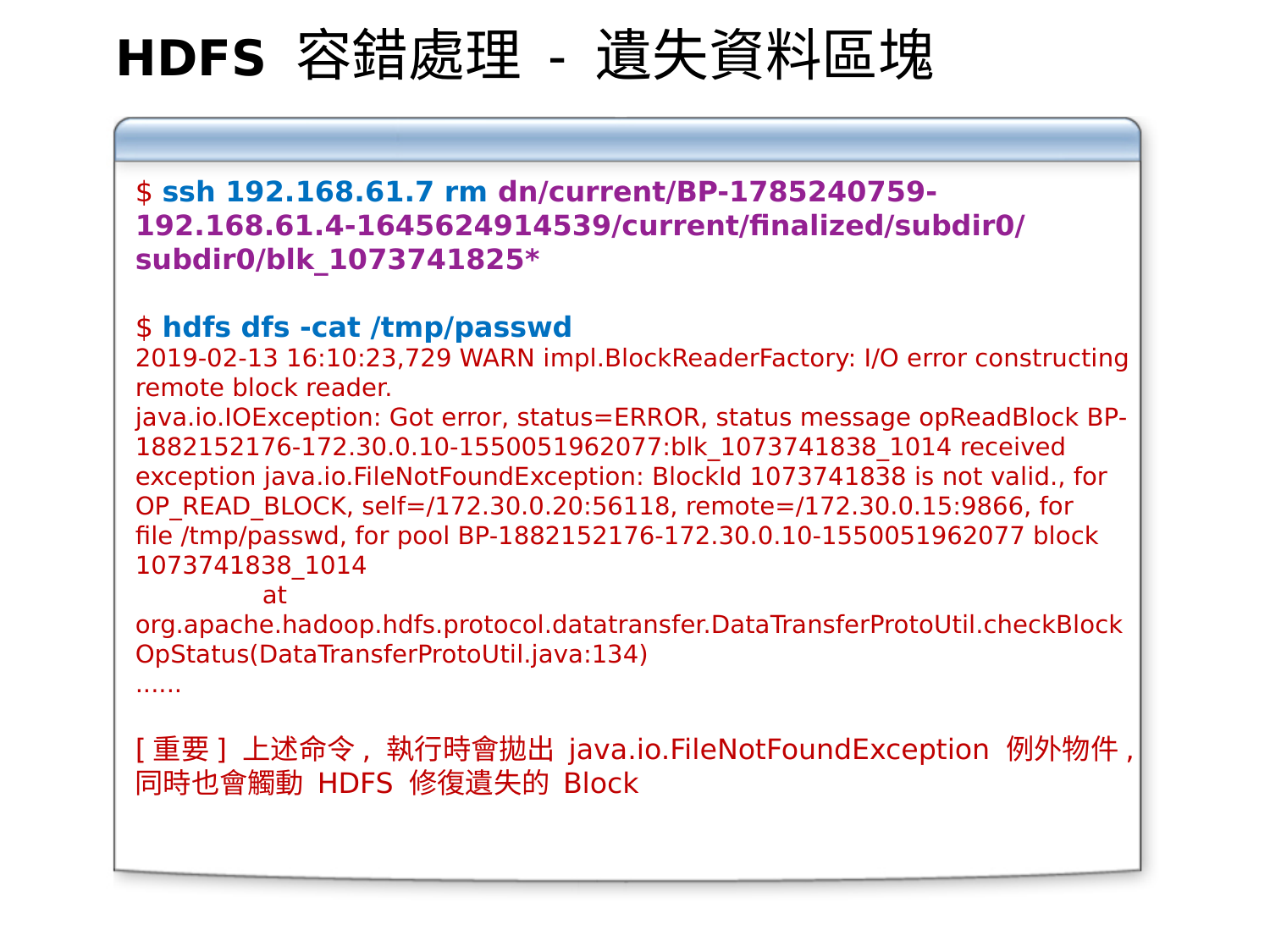

HDFS 容錯處理 - 遺失資料區塊
$ ssh 192.168.61.7 rm dn/current/BP-1785240759-192.168.61.4-1645624914539/current/finalized/subdir0/subdir0/blk_1073741825*

$ hdfs dfs -cat /tmp/passwd
2019-02-13 16:10:23,729 WARN impl.BlockReaderFactory: I/O error constructing remote block reader.
java.io.IOException: Got error, status=ERROR, status message opReadBlock BP-1882152176-172.30.0.10-1550051962077:blk_1073741838_1014 received exception java.io.FileNotFoundException: BlockId 1073741838 is not valid., for OP_READ_BLOCK, self=/172.30.0.20:56118, remote=/172.30.0.15:9866, for file /tmp/passwd, for pool BP-1882152176-172.30.0.10-1550051962077 block 1073741838_1014
	at org.apache.hadoop.hdfs.protocol.datatransfer.DataTransferProtoUtil.checkBlockOpStatus(DataTransferProtoUtil.java:134)
......

[重要] 上述命令, 執行時會拋出 java.io.FileNotFoundException 例外物件, 同時也會觸動 HDFS 修復遺失的 Block